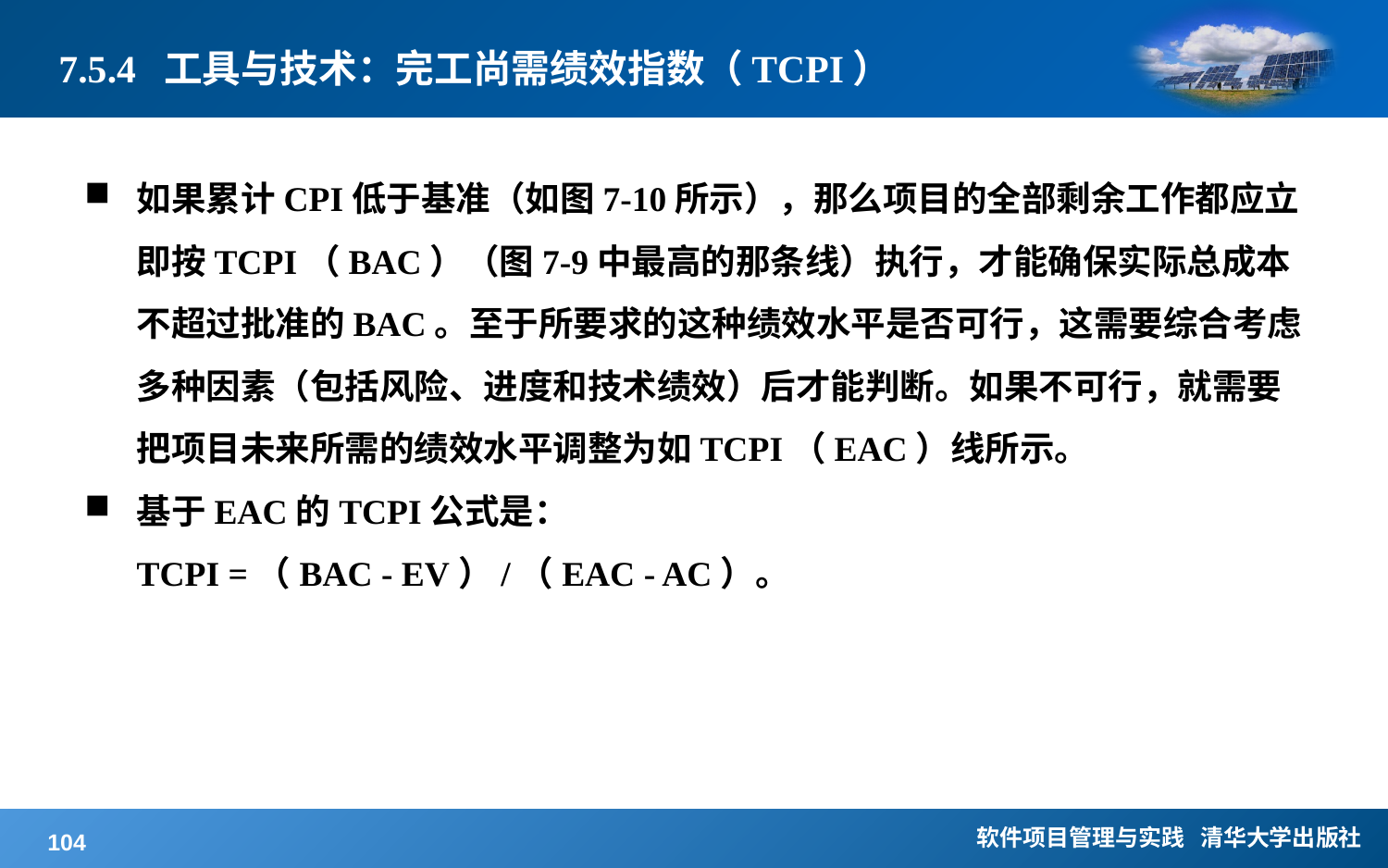

# 7.5.4  工具与技术：完工尚需绩效指数（TCPI）
如果累计CPI低于基准（如图7-10所示），那么项目的全部剩余工作都应立即按TCPI（BAC）（图7-9中最高的那条线）执行，才能确保实际总成本不超过批准的BAC。至于所要求的这种绩效水平是否可行，这需要综合考虑多种因素（包括风险、进度和技术绩效）后才能判断。如果不可行，就需要把项目未来所需的绩效水平调整为如TCPI（EAC）线所示。
基于EAC的TCPI公式是：
TCPI =（BAC - EV）/（EAC - AC）。